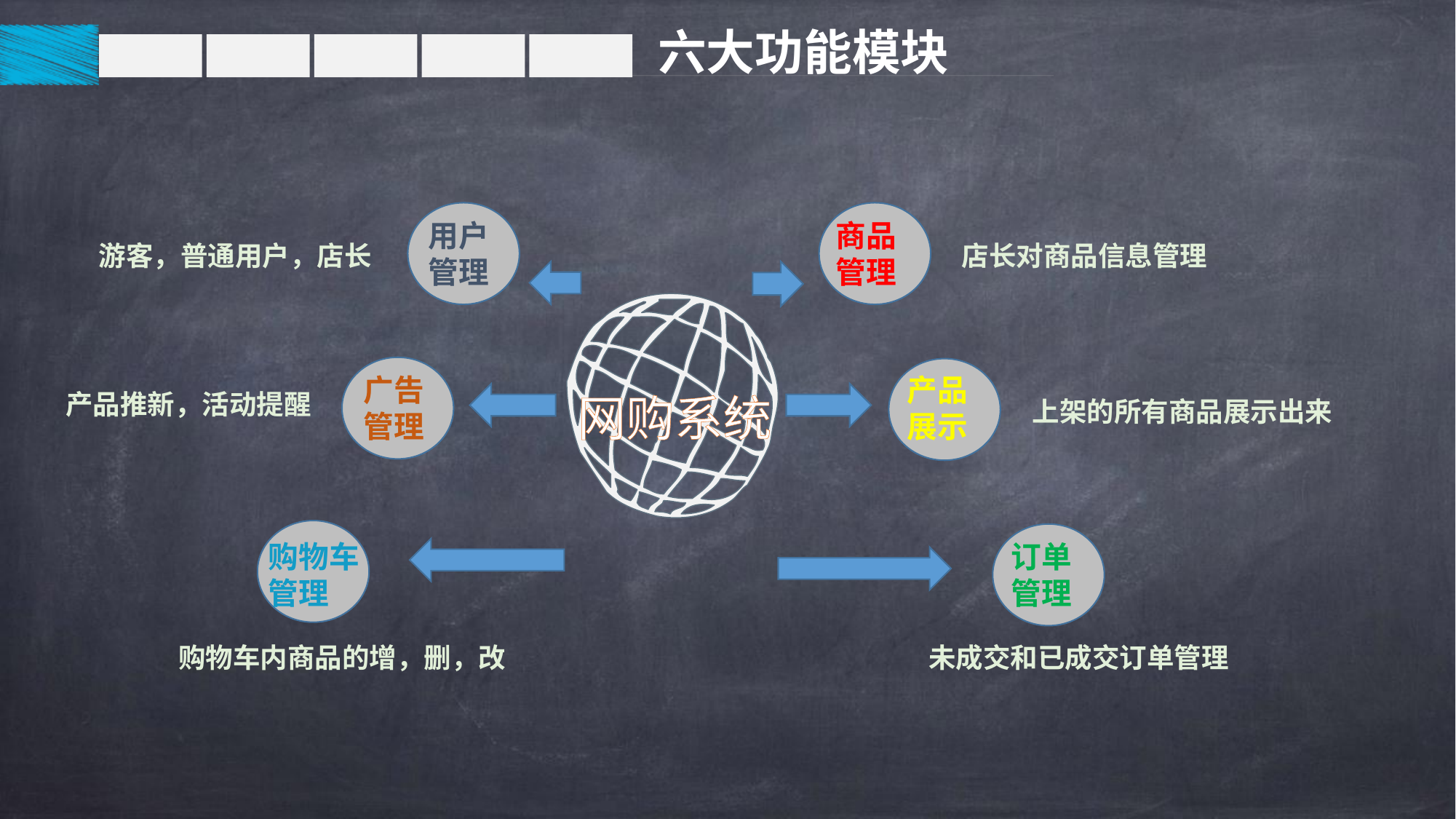

六大功能模块

用户管理
商品管理
游客，普通用户，店长
店长对商品信息管理

广告管理
产品展示
产品推新，活动提醒
网购系统

上架的所有商品展示出来

购物车内商品的增，删，改
购物车管理
订单管理

未成交和已成交订单管理